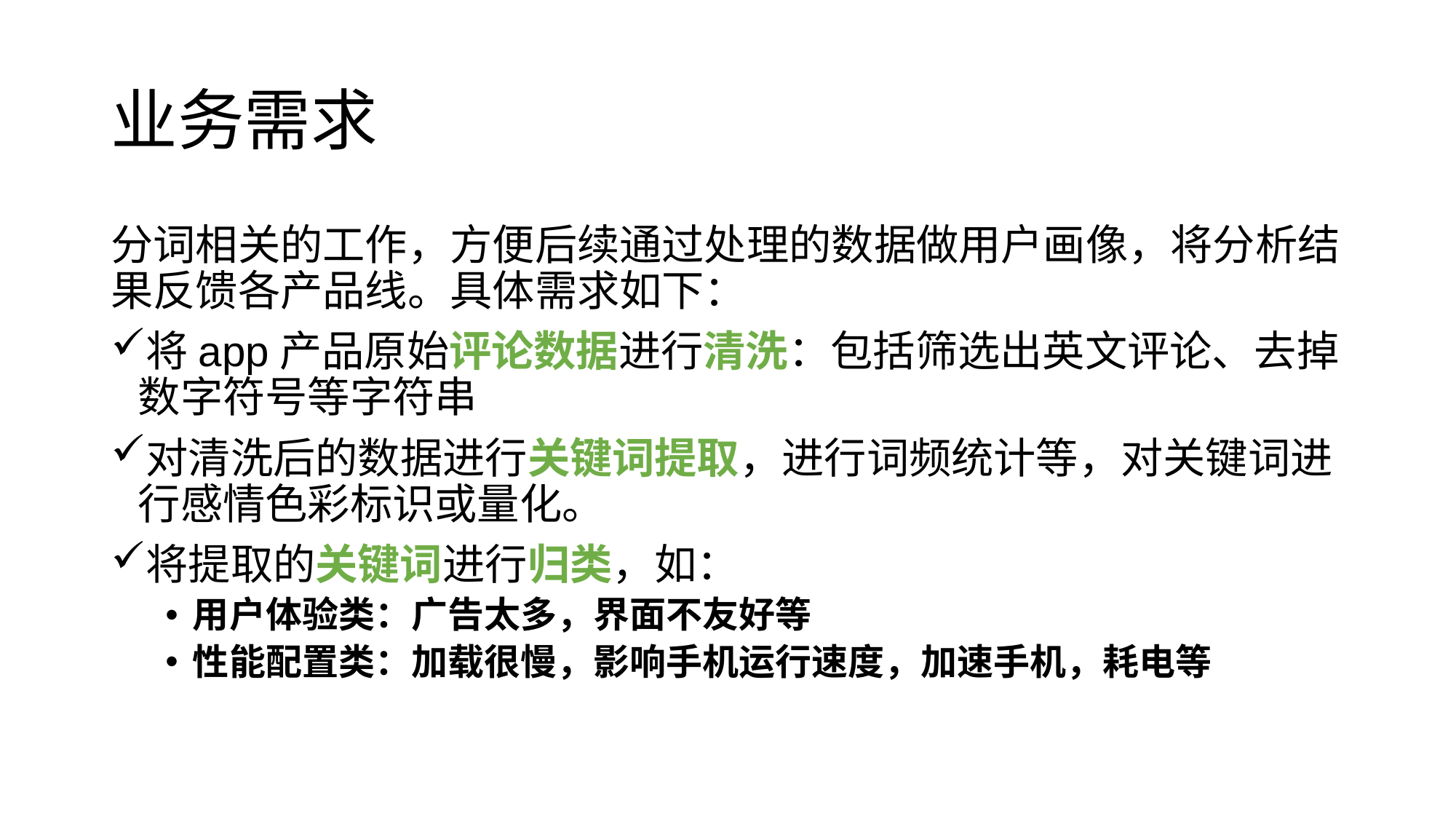

# 业务需求
分词相关的工作，方便后续通过处理的数据做用户画像，将分析结果反馈各产品线。具体需求如下：
将app产品原始评论数据进行清洗：包括筛选出英文评论、去掉数字符号等字符串
对清洗后的数据进行关键词提取，进行词频统计等，对关键词进行感情色彩标识或量化。
将提取的关键词进行归类，如：
用户体验类：广告太多，界面不友好等
性能配置类：加载很慢，影响手机运行速度，加速手机，耗电等